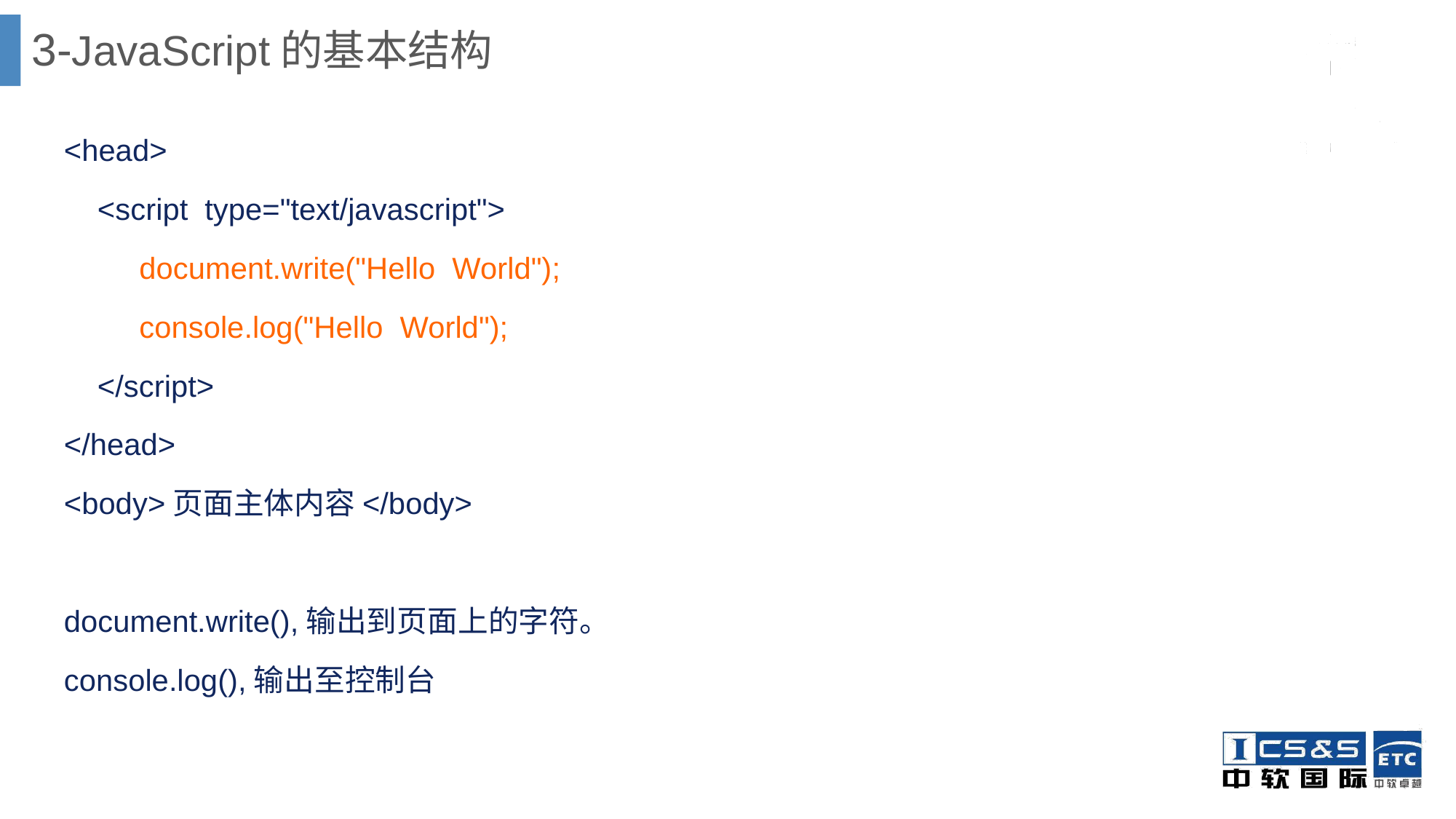

# 3-JavaScript的基本结构
<head>
    <script  type="text/javascript">
         document.write("Hello  World");
         console.log("Hello  World");
    </script>
</head>
<body>页面主体内容</body>

document.write(),输出到页面上的字符。
console.log(),输出至控制台